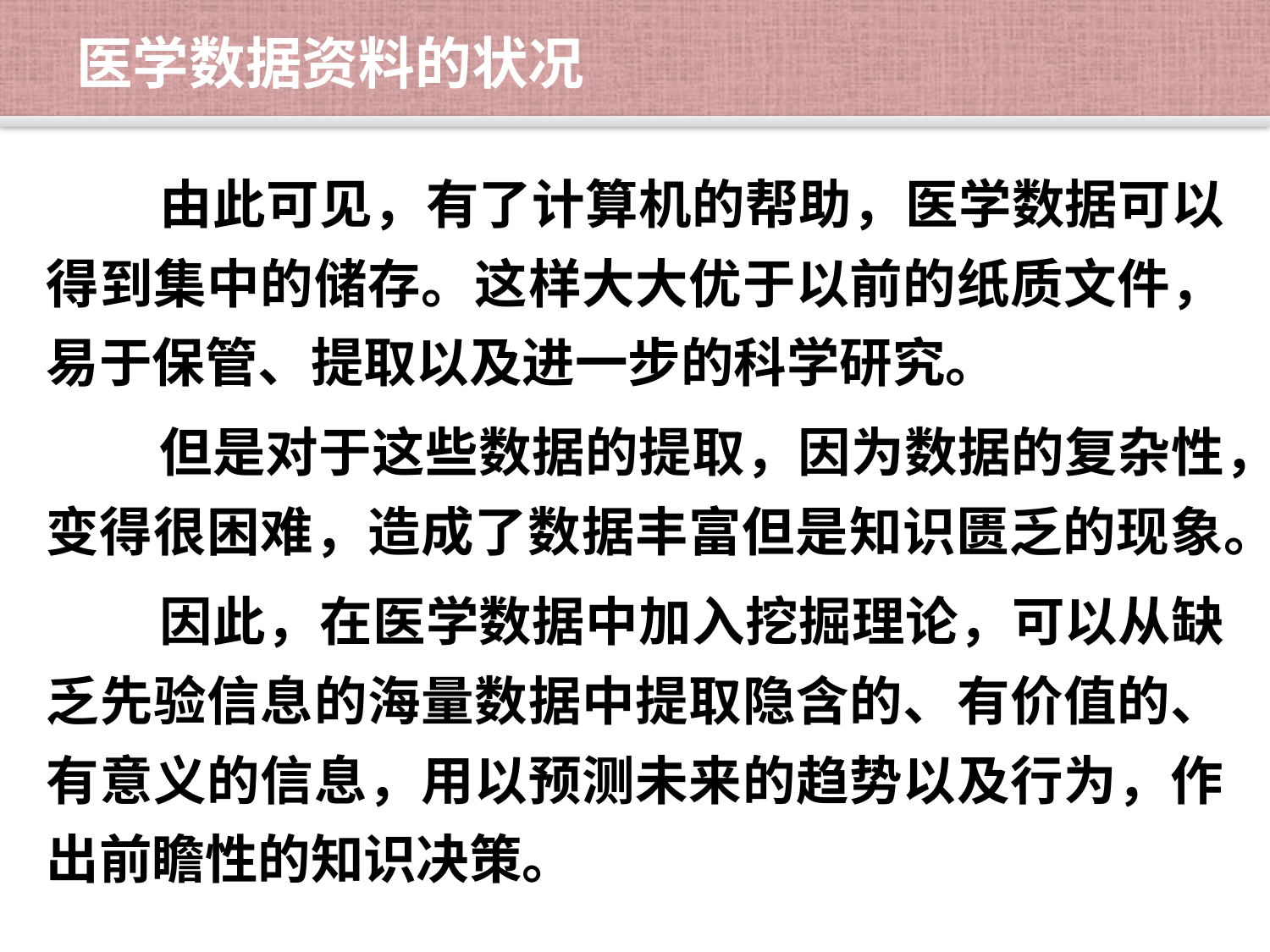

# 医学数据资料的状况
        由此可见，有了计算机的帮助，医学数据可以得到集中的储存。这样大大优于以前的纸质文件，易于保管、提取以及进一步的科学研究。
        但是对于这些数据的提取，因为数据的复杂性，变得很困难，造成了数据丰富但是知识匮乏的现象。
        因此，在医学数据中加入挖掘理论，可以从缺乏先验信息的海量数据中提取隐含的、有价值的、有意义的信息，用以预测未来的趋势以及行为，作出前瞻性的知识决策。